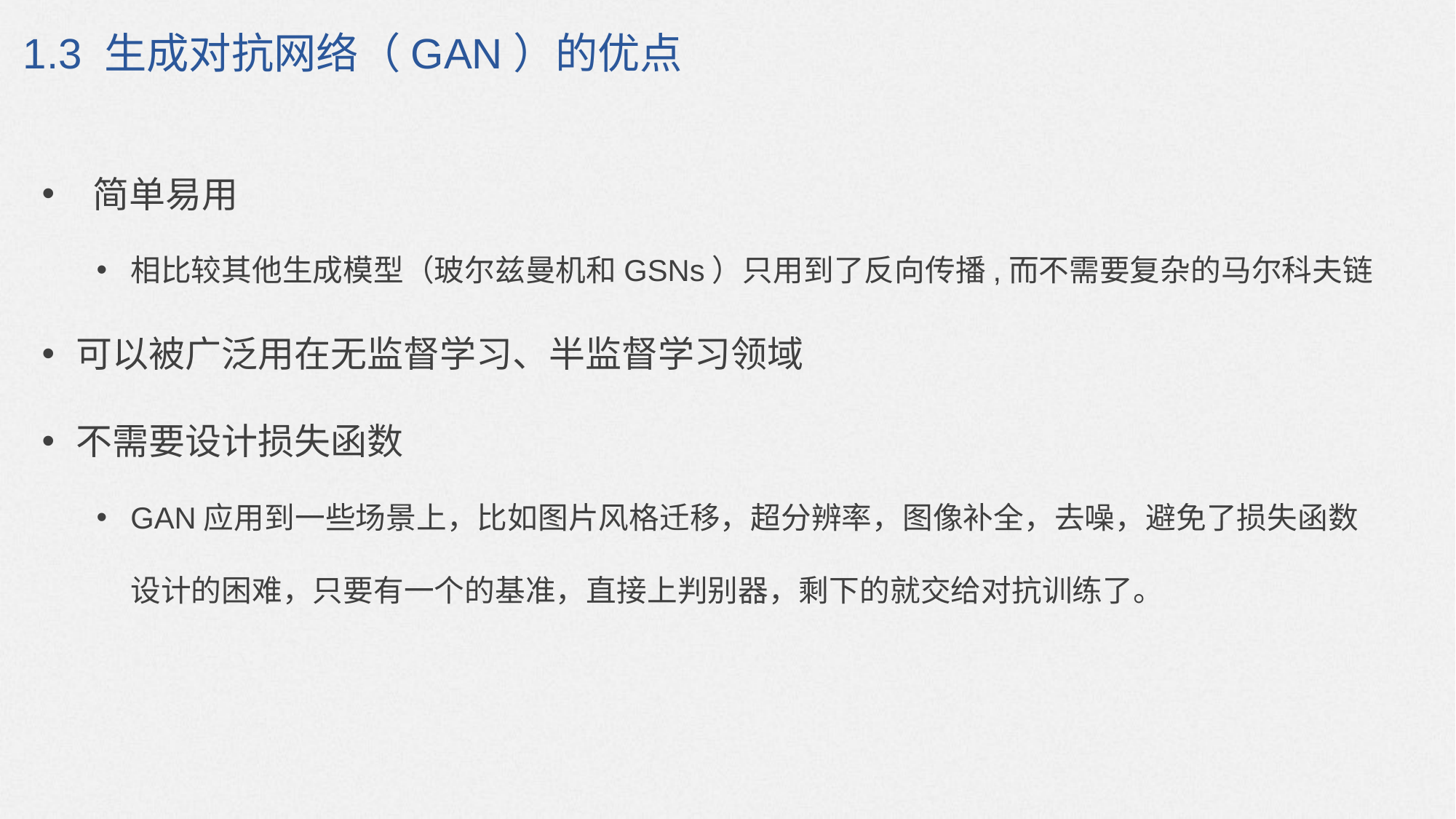

1.3 生成对抗网络（GAN）的优点
 简单易用
相比较其他生成模型（玻尔兹曼机和GSNs）只用到了反向传播,而不需要复杂的马尔科夫链
可以被广泛用在无监督学习、半监督学习领域
不需要设计损失函数
GAN应用到一些场景上，比如图片风格迁移，超分辨率，图像补全，去噪，避免了损失函数设计的困难，只要有一个的基准，直接上判别器，剩下的就交给对抗训练了。